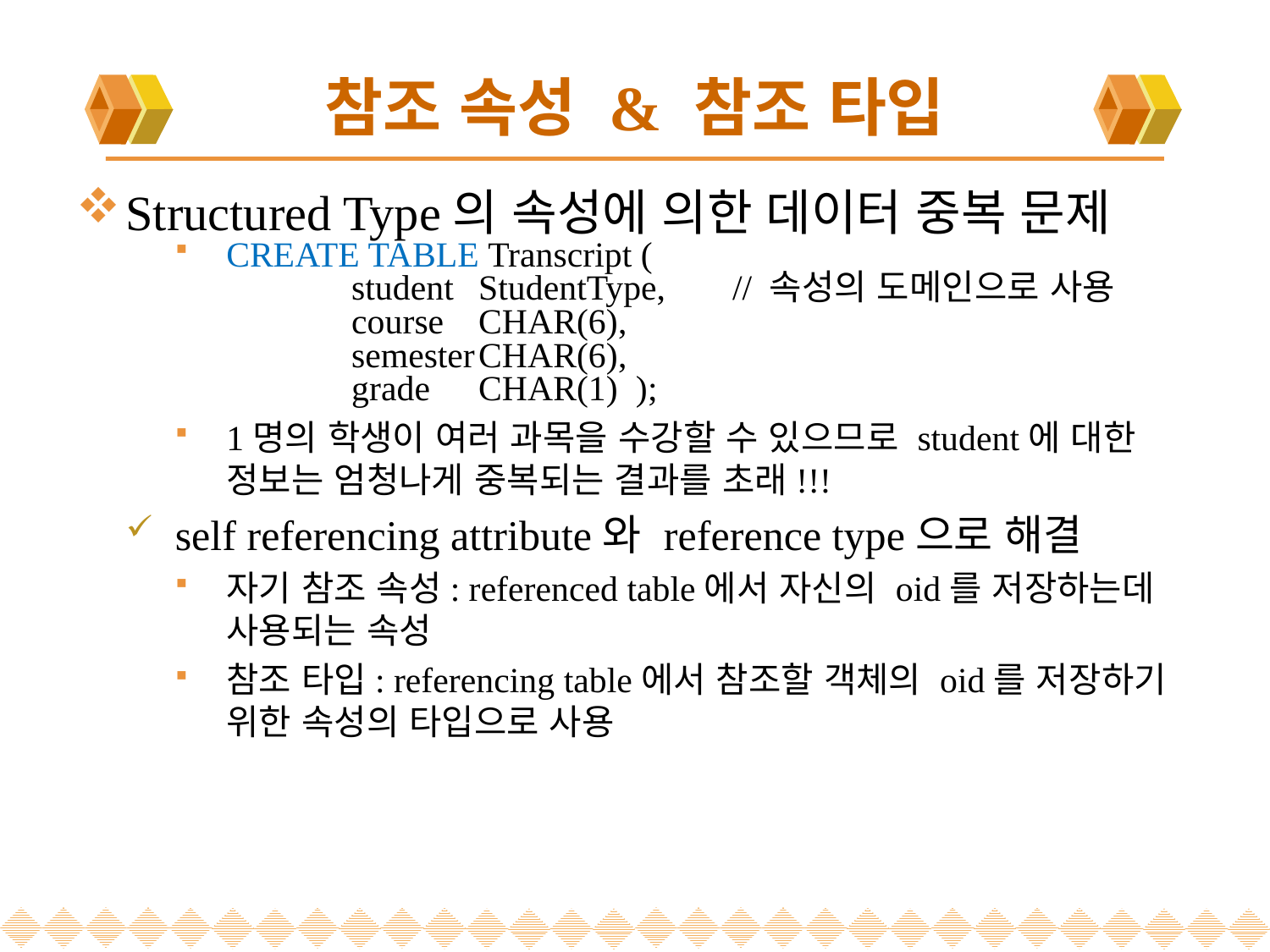

# 참조 속성 & 참조 타입
Structured Type의 속성에 의한 데이터 중복 문제
CREATE TABLE Transcript (
	student	StudentType,	// 속성의 도메인으로 사용
	course	CHAR(6),
	semester	CHAR(6),
	grade	CHAR(1)  );
1명의 학생이 여러 과목을 수강할 수 있으므로 student에 대한 정보는 엄청나게 중복되는 결과를 초래!!!
self referencing attribute와 reference type으로 해결
자기 참조 속성: referenced table에서 자신의 oid를 저장하는데 사용되는 속성
참조 타입: referencing table에서 참조할 객체의 oid를 저장하기 위한 속성의 타입으로 사용